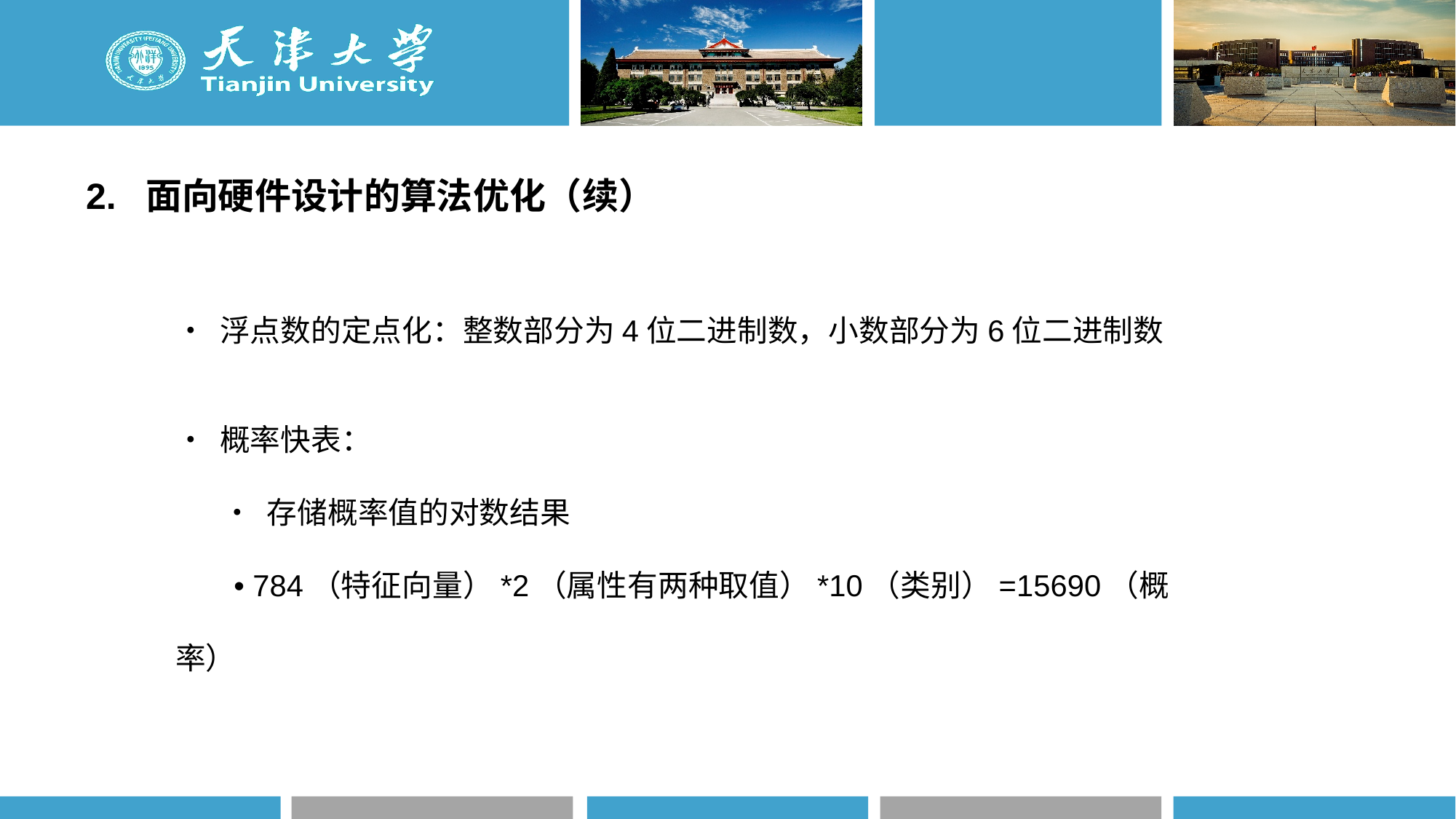

2.  面向硬件设计的算法优化（续）
• 浮点数的定点化：整数部分为4位二进制数，小数部分为6位二进制数

• 概率快表：
       • 存储概率值的对数结果
       • 784（特征向量）*2（属性有两种取值）*10（类别）=15690（概率）